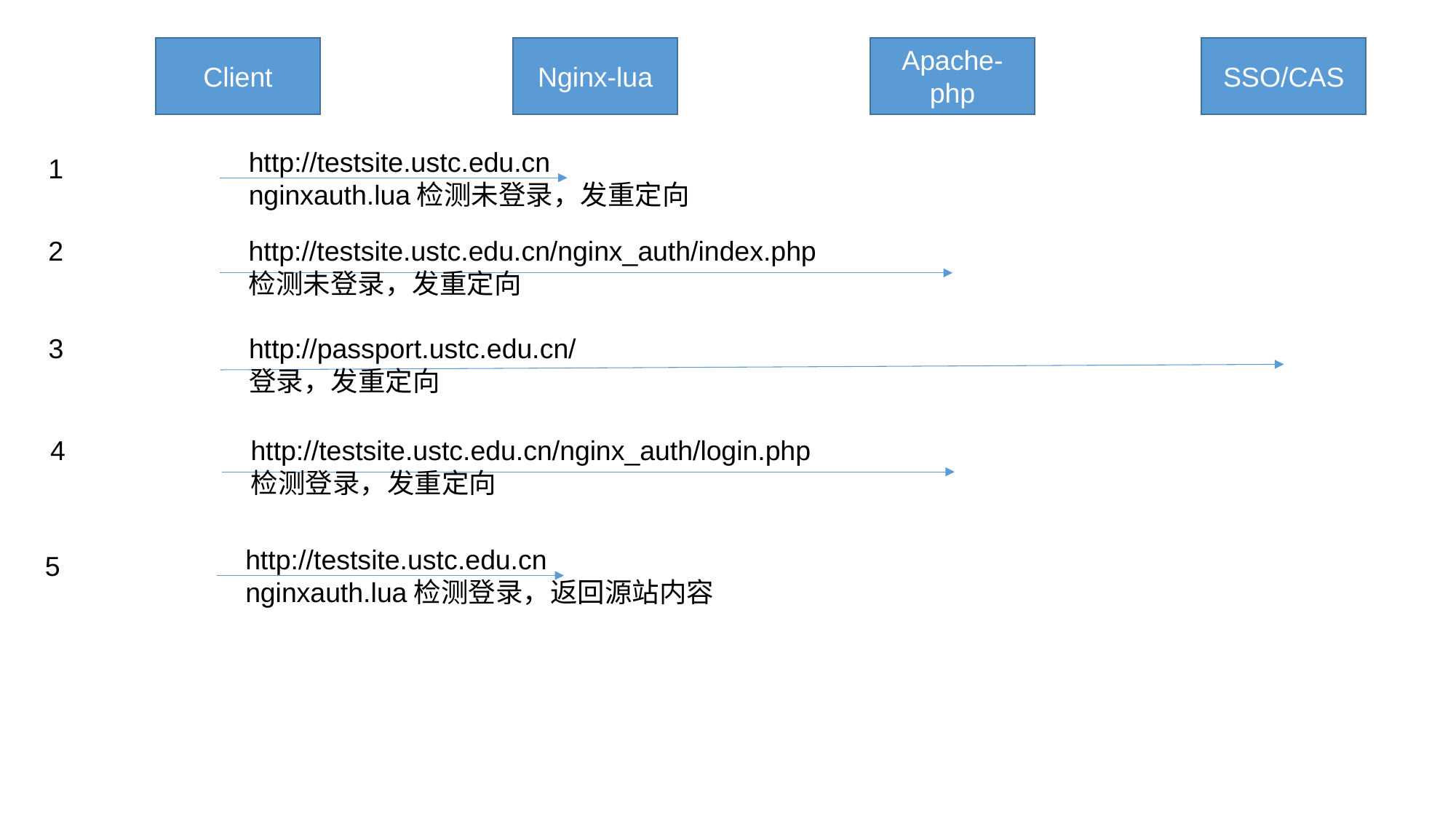

Client
Nginx-lua
Apache-php
SSO/CAS
http://testsite.ustc.edu.cn
nginxauth.lua检测未登录，发重定向
1
2
http://testsite.ustc.edu.cn/nginx_auth/index.php
检测未登录，发重定向
3
http://passport.ustc.edu.cn/
登录，发重定向
4
http://testsite.ustc.edu.cn/nginx_auth/login.php
检测登录，发重定向
http://testsite.ustc.edu.cn
nginxauth.lua检测登录，返回源站内容
5